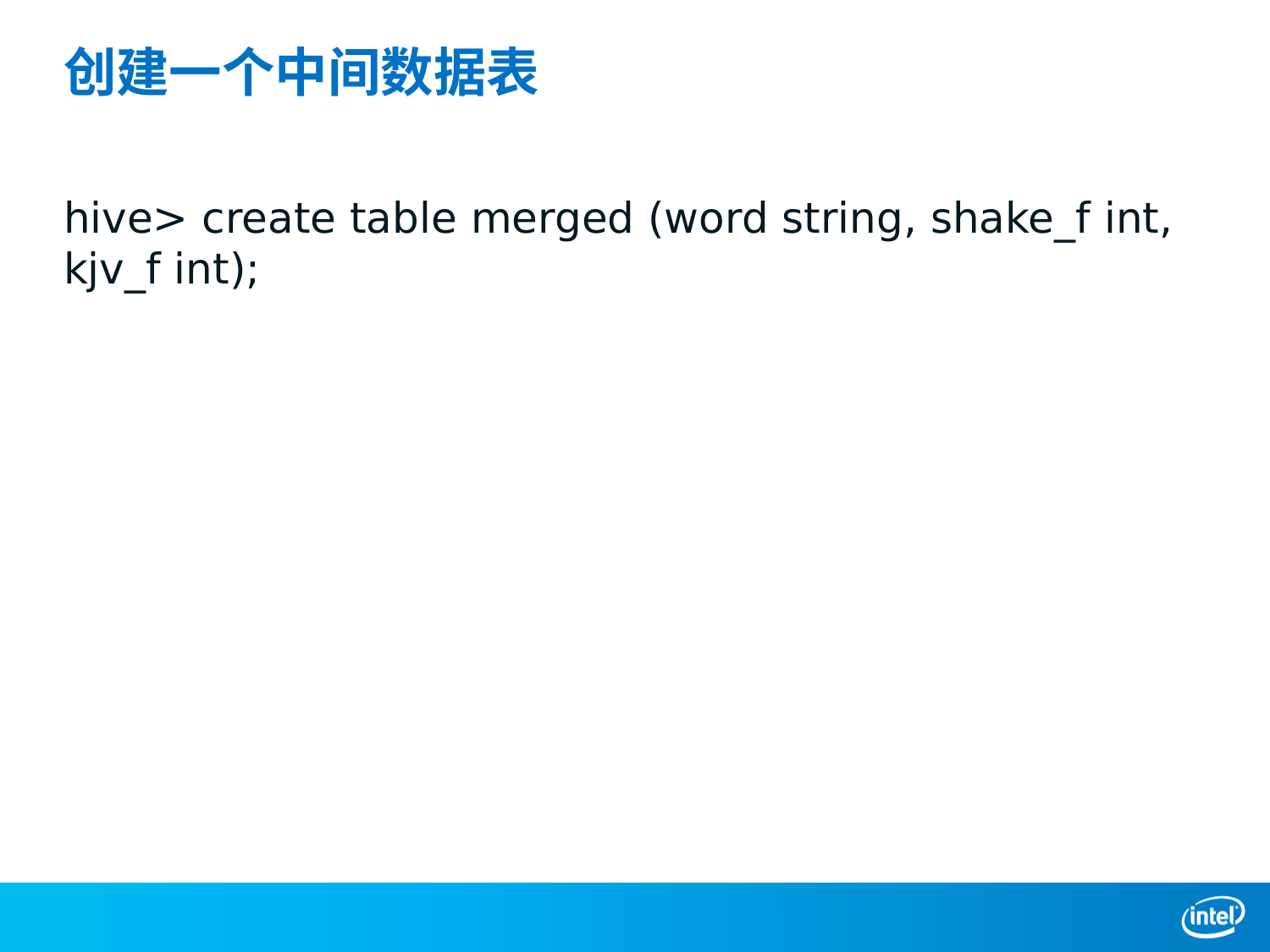

# 创建一个中间数据表
hive> create table merged (word string, shake_f int, kjv_f int);